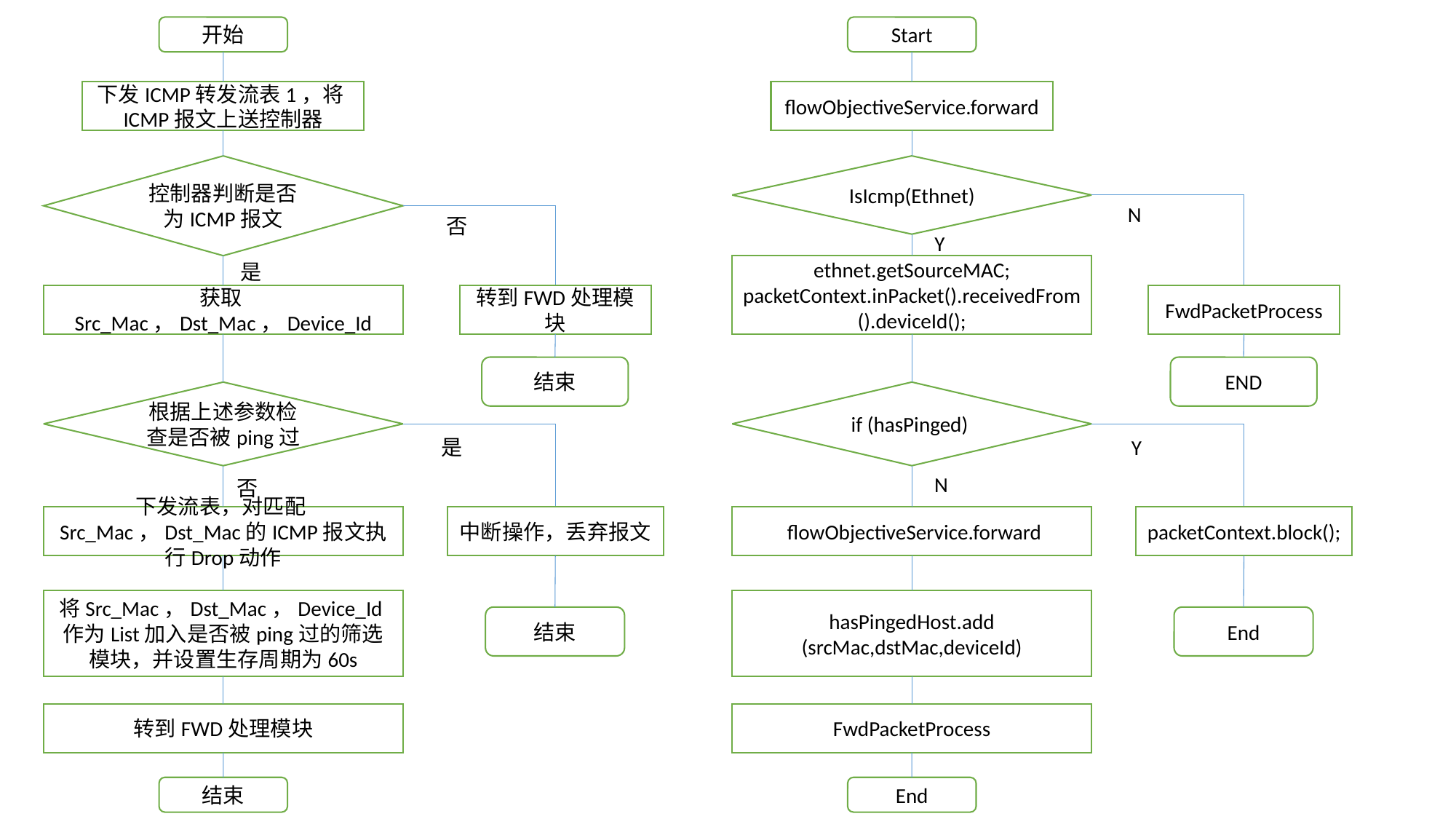

开始
Start
下发ICMP转发流表1，将ICMP报文上送控制器
flowObjectiveService.forward
控制器判断是否为ICMP报文
IsIcmp(Ethnet)
N
否
Y
是
ethnet.getSourceMAC;
packetContext.inPacket().receivedFrom().deviceId();
转到FWD处理模块
FwdPacketProcess
获取Src_Mac，Dst_Mac，Device_Id
结束
END
根据上述参数检查是否被ping过
if (hasPinged)
是
Y
N
否
中断操作，丢弃报文
packetContext.block();
下发流表，对匹配Src_Mac，Dst_Mac的ICMP报文执行Drop动作
 flowObjectiveService.forward
将Src_Mac，Dst_Mac，Device_Id作为List加入是否被ping过的筛选模块，并设置生存周期为60s
hasPingedHost.add
(srcMac,dstMac,deviceId)
结束
End
转到FWD处理模块
FwdPacketProcess
结束
End